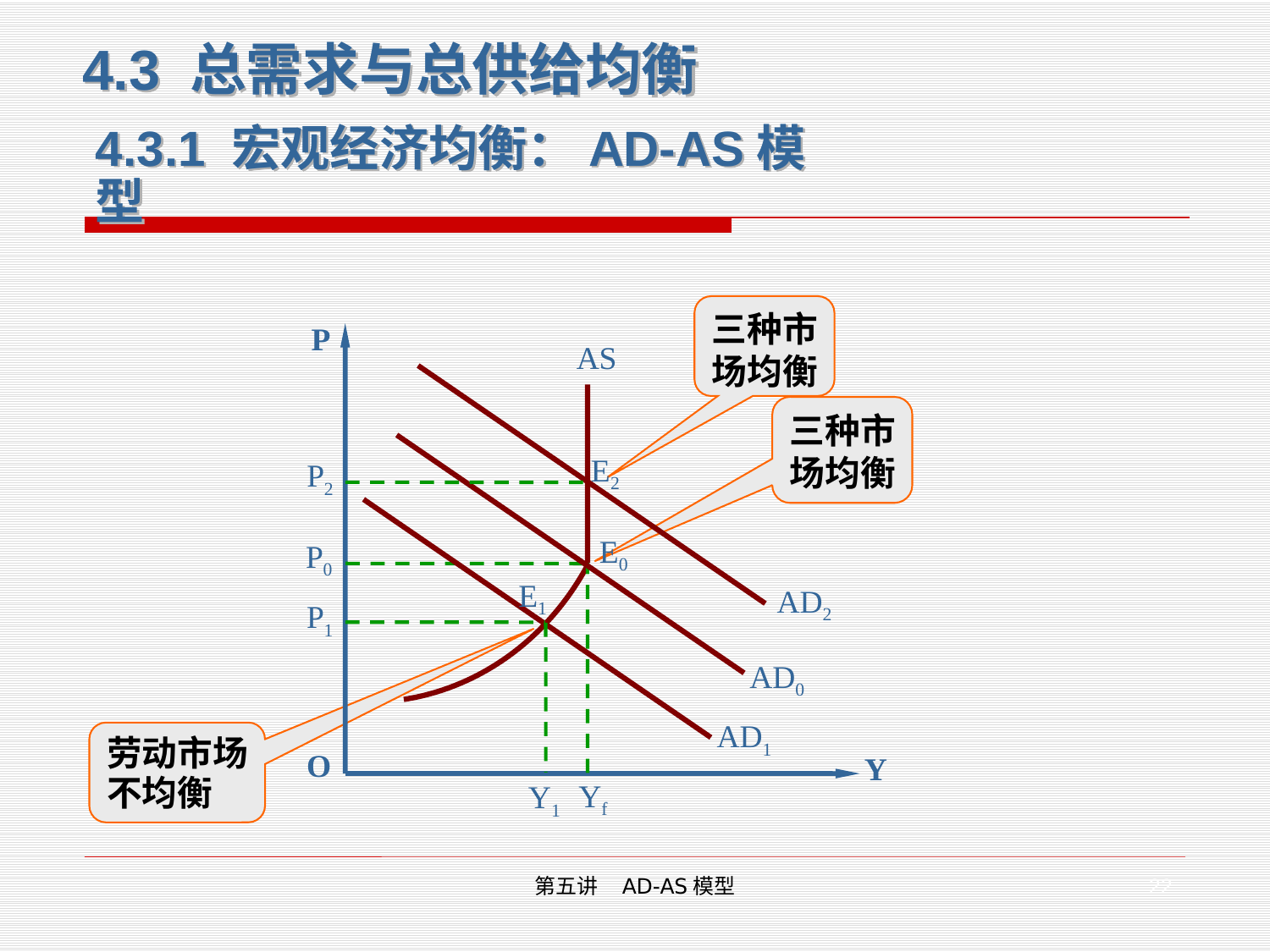

4.3 总需求与总供给均衡
4.3.1 宏观经济均衡：AD-AS模型
三种市场均衡
P

AS

P0

AD0
O
Y

Yf

E0
E2
P2

AD2
三种市场均衡
E1
P1

AD1
Y1
劳动市场不均衡
22
第五讲    AD-AS模型